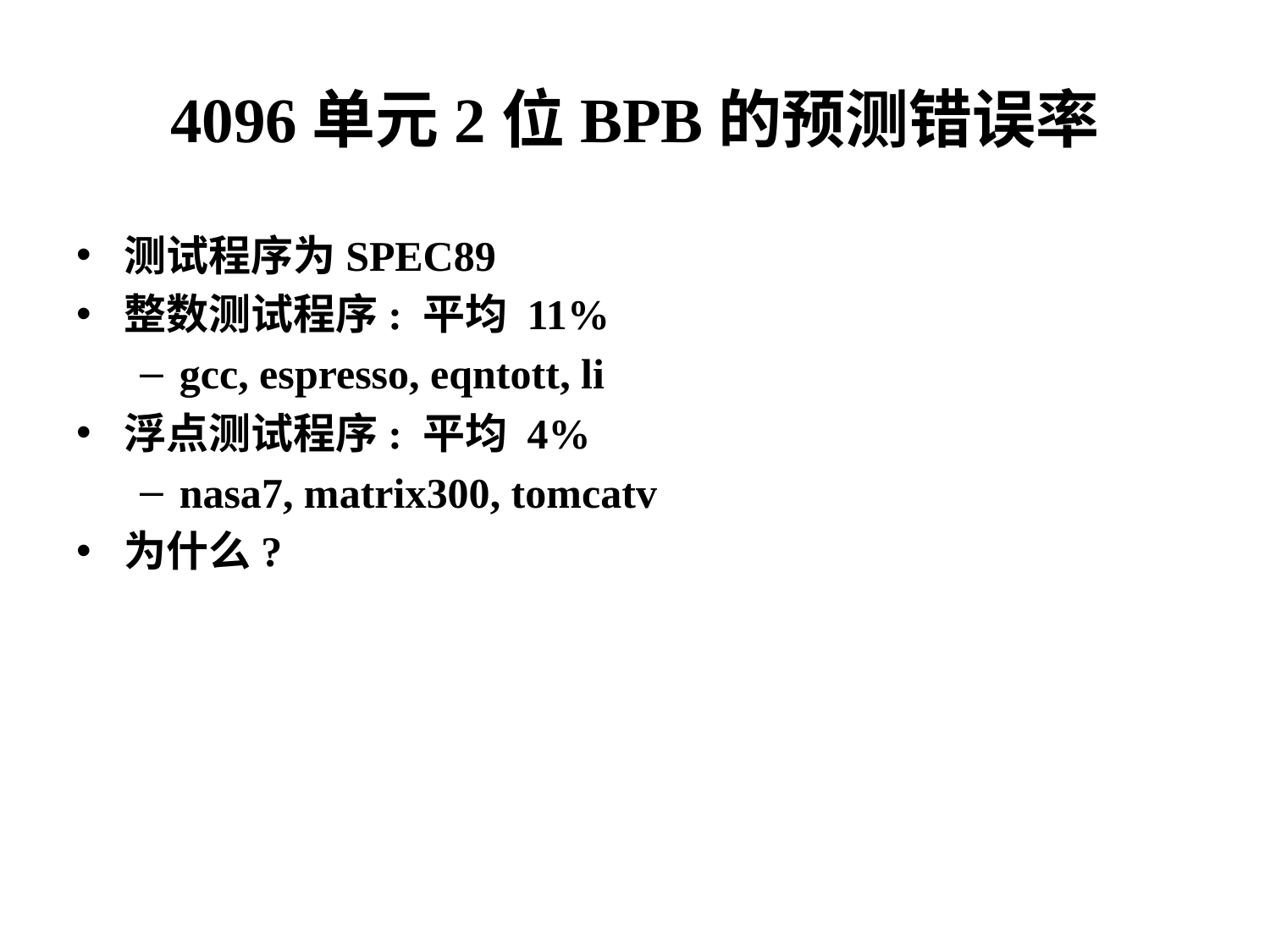

4096单元2位BPB的预测错误率
测试程序为SPEC89
整数测试程序: 平均 11%
gcc, espresso, eqntott, li
浮点测试程序: 平均 4%
nasa7, matrix300, tomcatv
为什么?